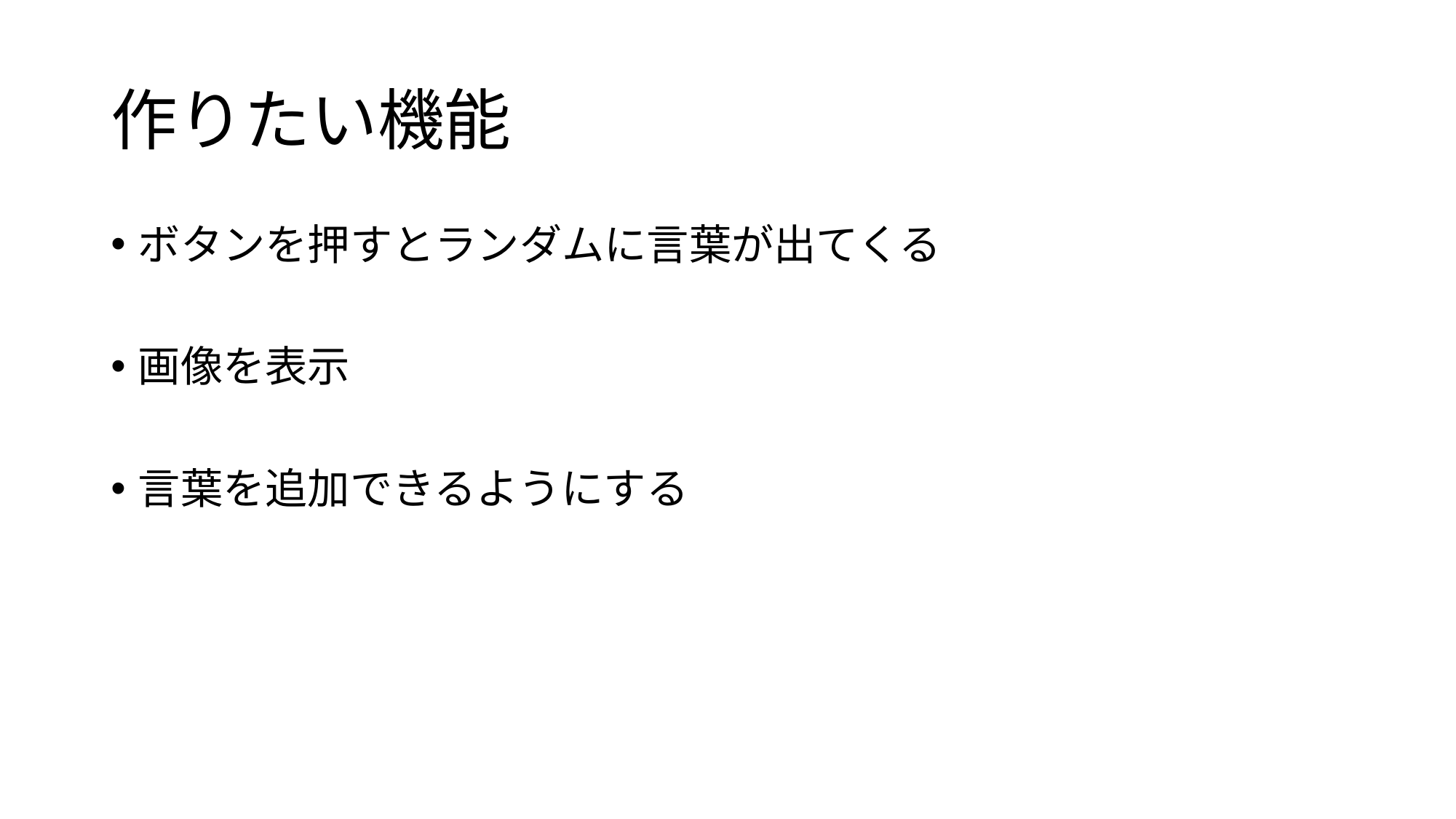

# 作りたい機能
ボタンを押すとランダムに言葉が出てくる

画像を表示

言葉を追加できるようにする